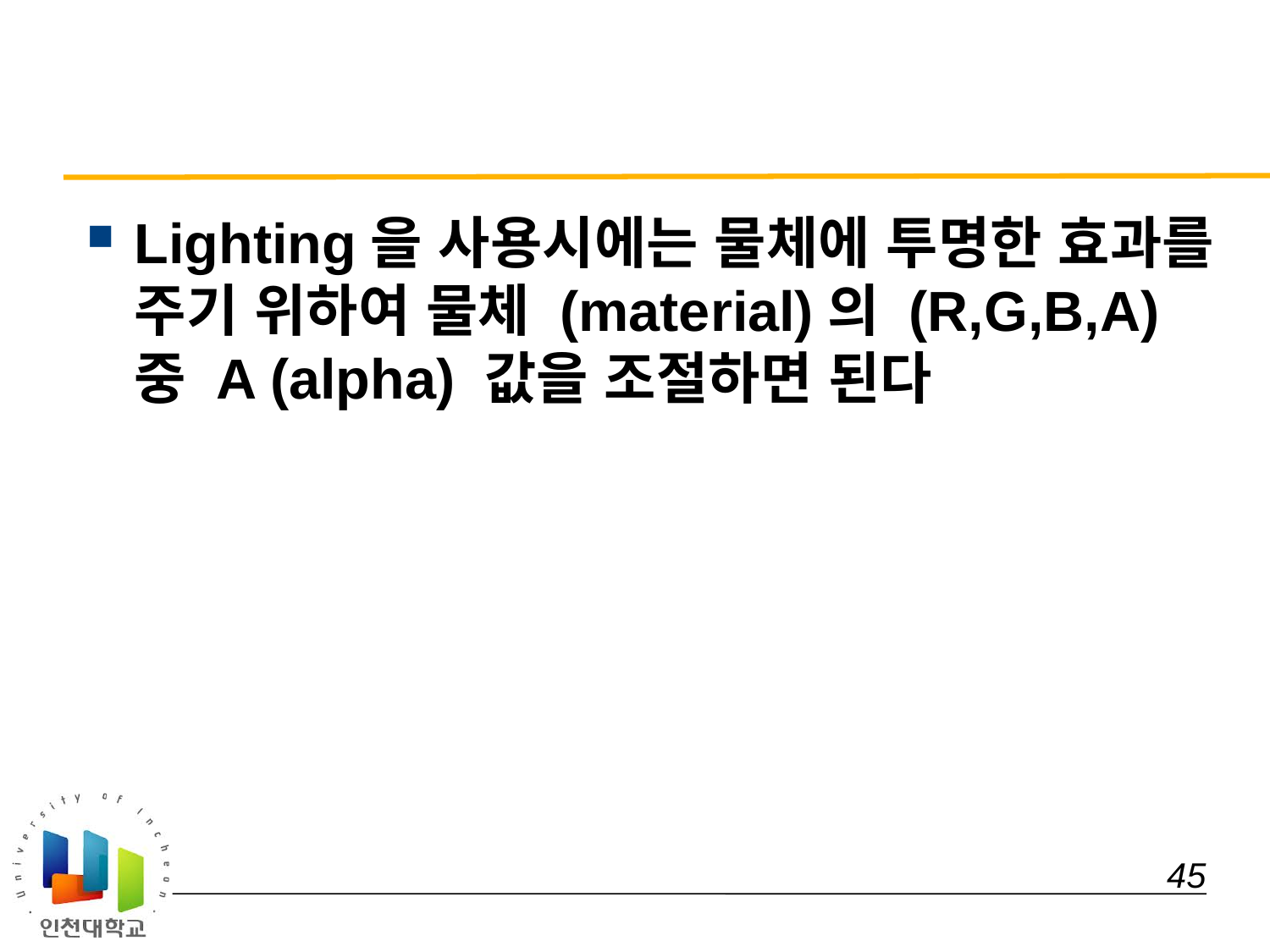

#
Lighting을 사용시에는 물체에 투명한 효과를 주기 위하여 물체 (material)의 (R,G,B,A) 중 A (alpha) 값을 조절하면 된다
 45